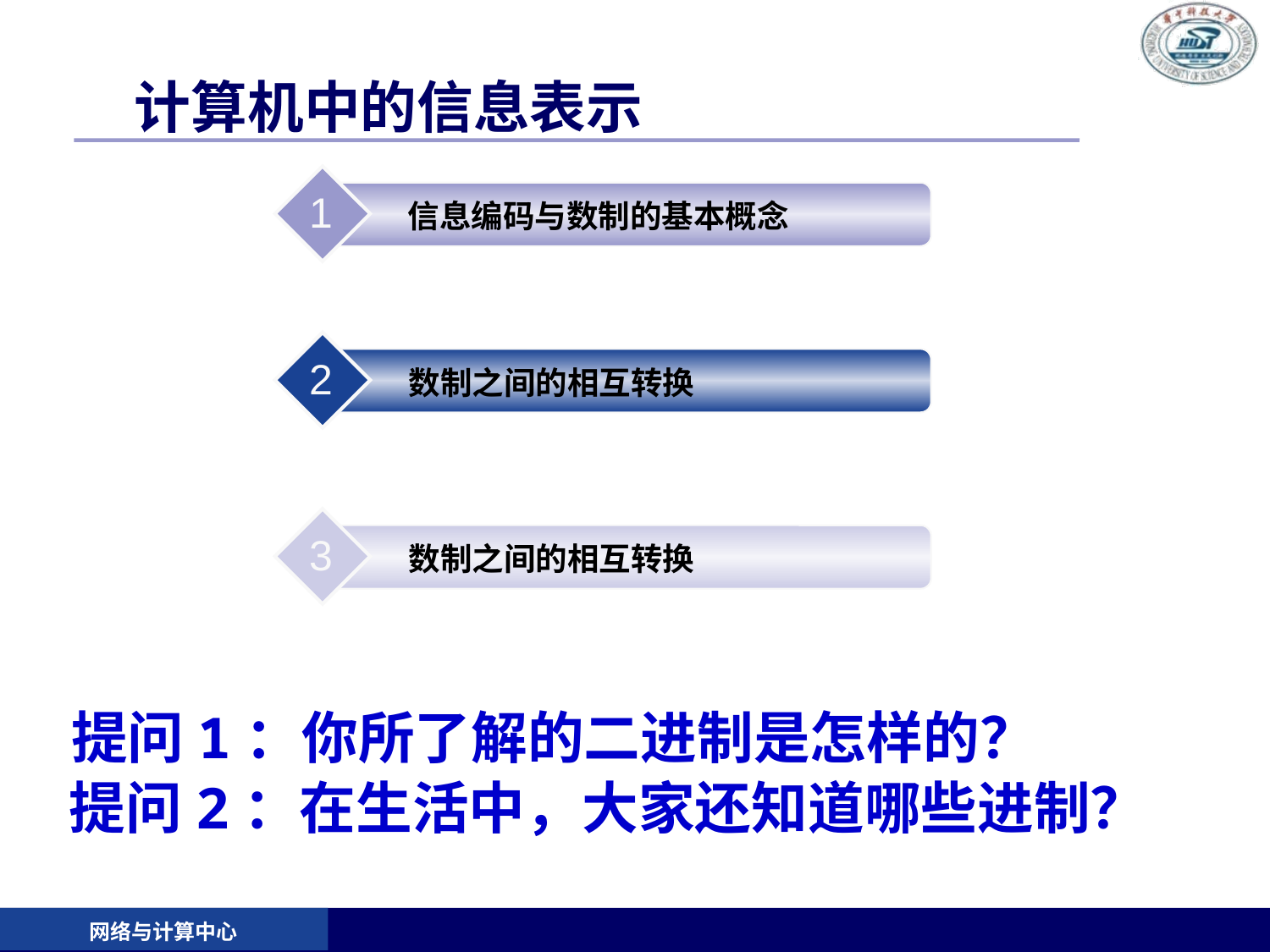

# 计算机中的信息表示

1

信息编码与数制的基本概念

2

数制之间的相互转换

3

数制之间的相互转换
提问1：你所了解的二进制是怎样的？
提问2：在生活中，大家还知道哪些进制？
网络与计算中心